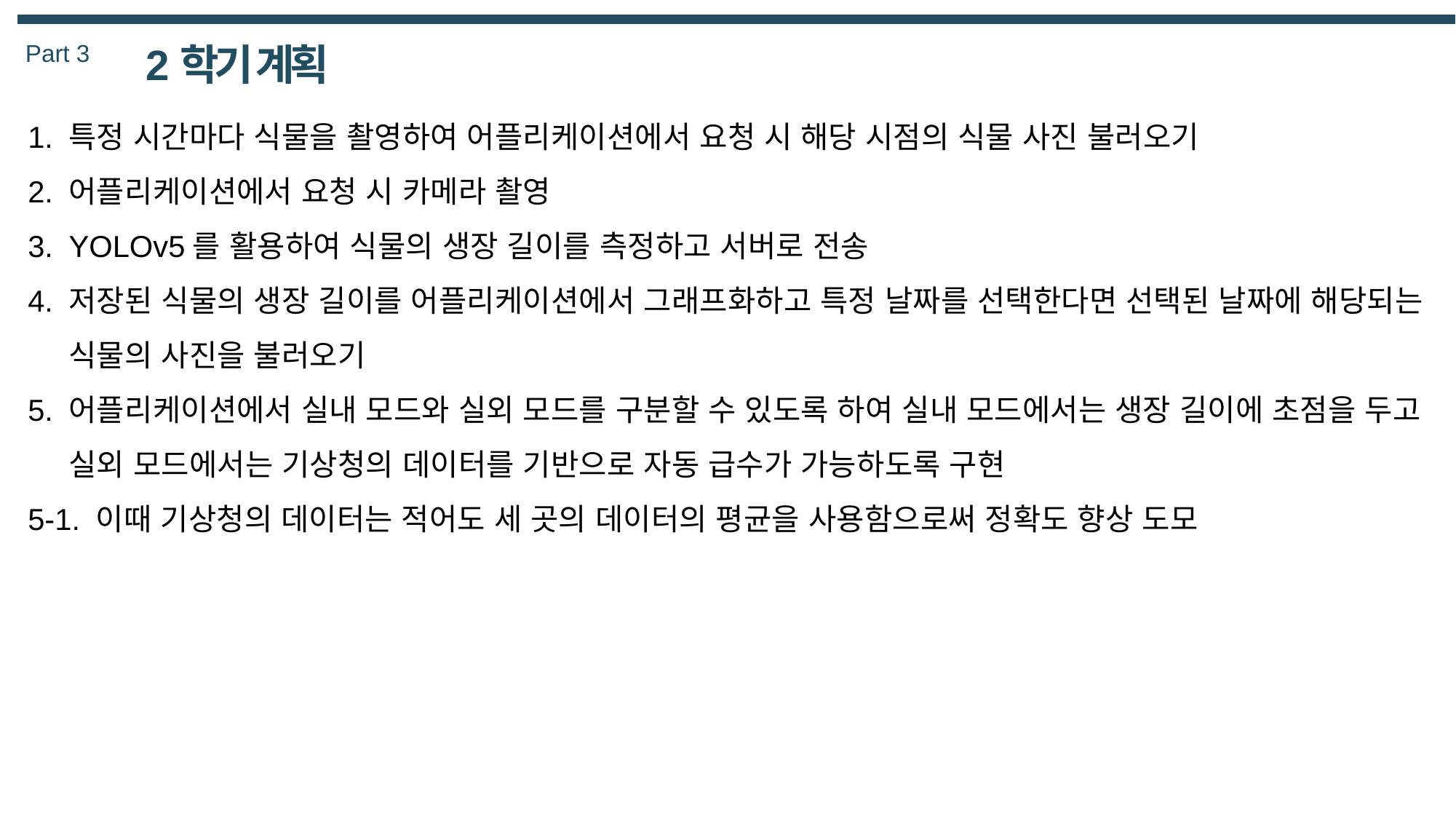

Part 3
2학기 계획
특정 시간마다 식물을 촬영하여 어플리케이션에서 요청 시 해당 시점의 식물 사진 불러오기
어플리케이션에서 요청 시 카메라 촬영
YOLOv5를 활용하여 식물의 생장 길이를 측정하고 서버로 전송
저장된 식물의 생장 길이를 어플리케이션에서 그래프화하고 특정 날짜를 선택한다면 선택된 날짜에 해당되는 식물의 사진을 불러오기
어플리케이션에서 실내 모드와 실외 모드를 구분할 수 있도록 하여 실내 모드에서는 생장 길이에 초점을 두고 실외 모드에서는 기상청의 데이터를 기반으로 자동 급수가 가능하도록 구현
5-1. 이때 기상청의 데이터는 적어도 세 곳의 데이터의 평균을 사용함으로써 정확도 향상 도모